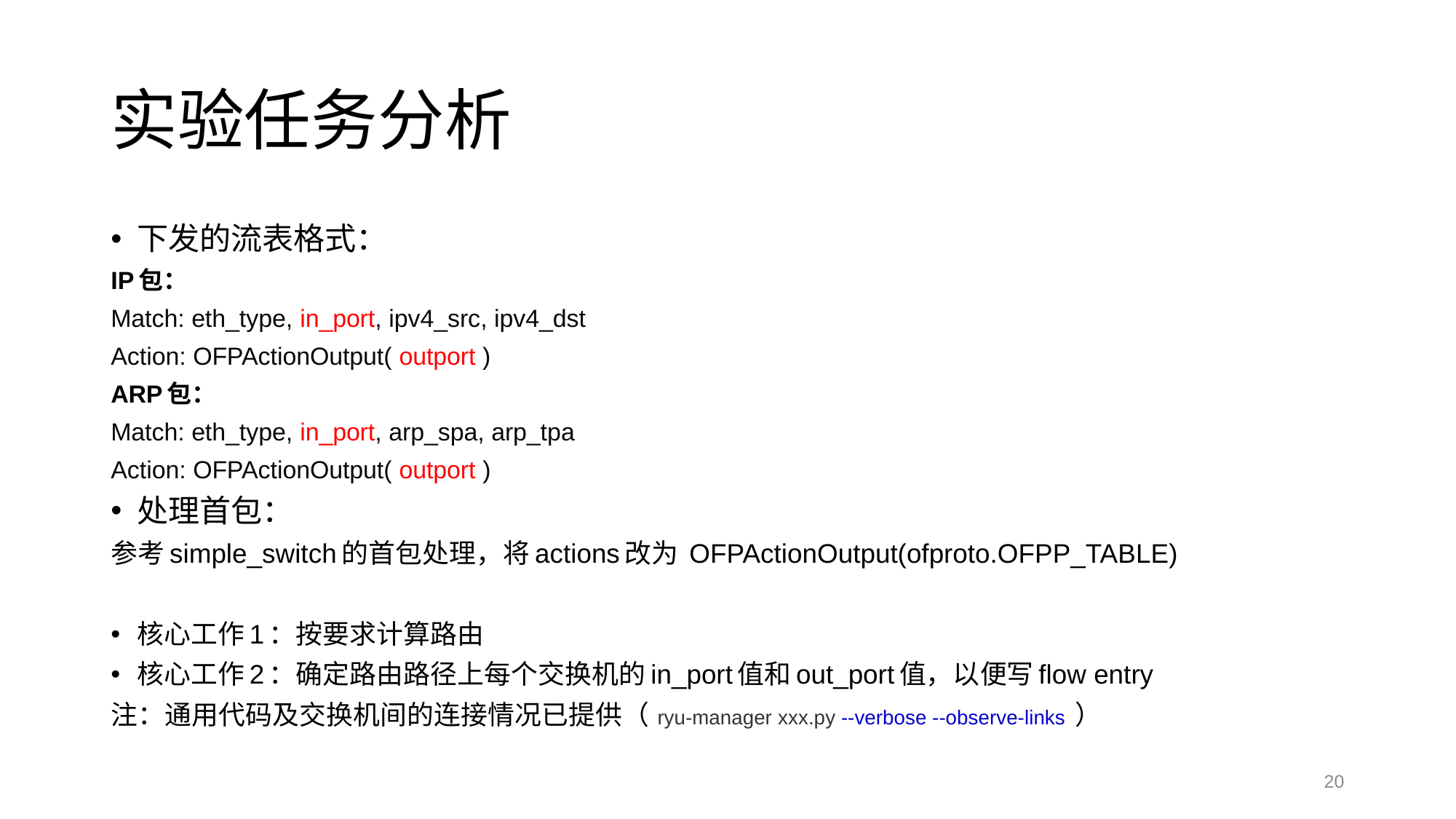

# 实验任务分析
下发的流表格式：
IP包：
Match: eth_type, in_port, ipv4_src, ipv4_dst
Action: OFPActionOutput( outport )
ARP包：
Match: eth_type, in_port, arp_spa, arp_tpa
Action: OFPActionOutput( outport )
处理首包：
参考simple_switch的首包处理，将actions改为 OFPActionOutput(ofproto.OFPP_TABLE)

核心工作1：按要求计算路由
核心工作2：确定路由路径上每个交换机的in_port值和out_port值，以便写flow entry
注：通用代码及交换机间的连接情况已提供（ ryu-manager xxx.py --verbose --observe-links ）

20